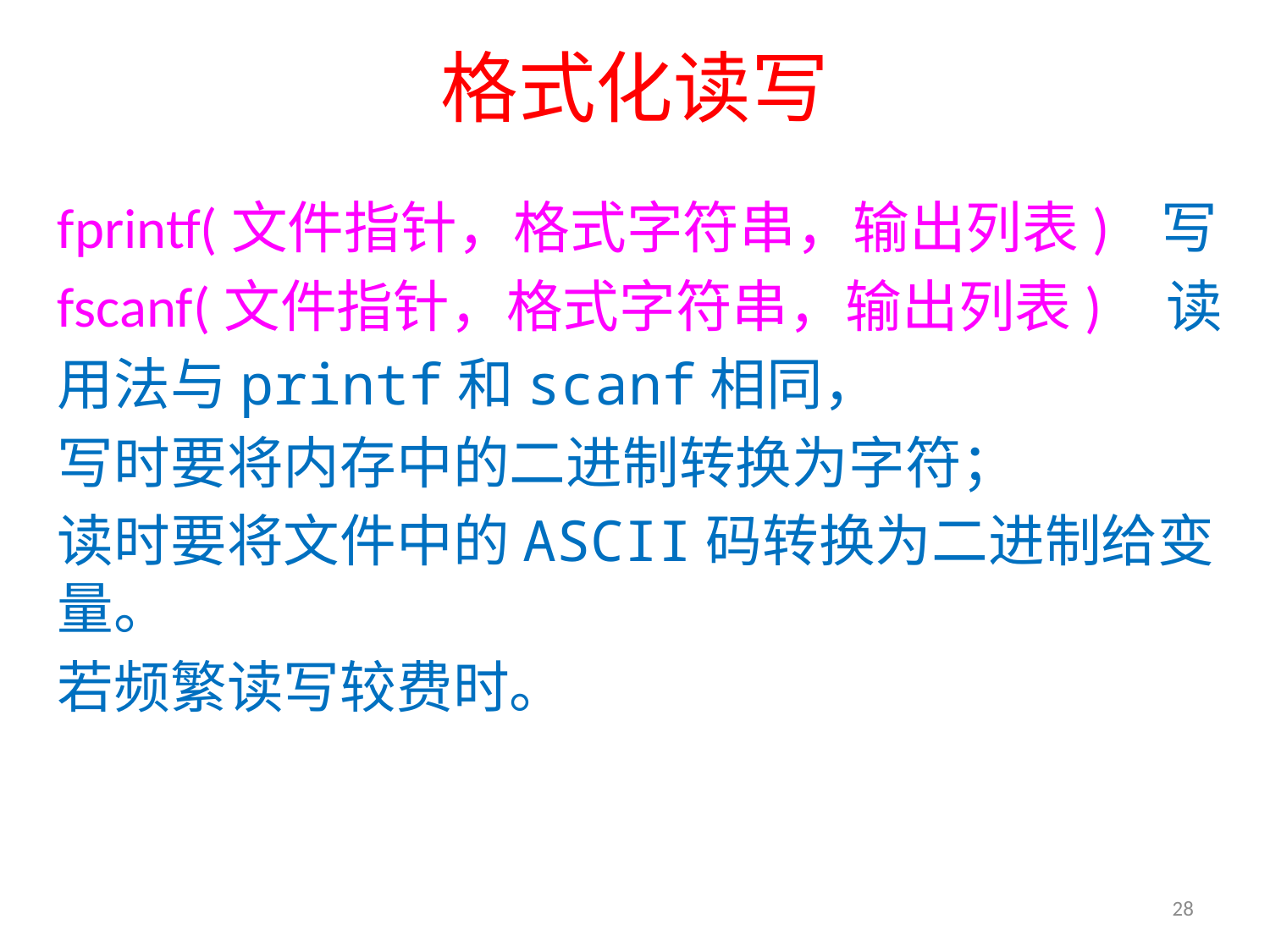

# 格式化读写
fprintf(文件指针，格式字符串，输出列表)   写
fscanf(文件指针，格式字符串，输出列表)    读
用法与printf和scanf相同，
写时要将内存中的二进制转换为字符；
读时要将文件中的ASCII码转换为二进制给变量。
若频繁读写较费时。
28